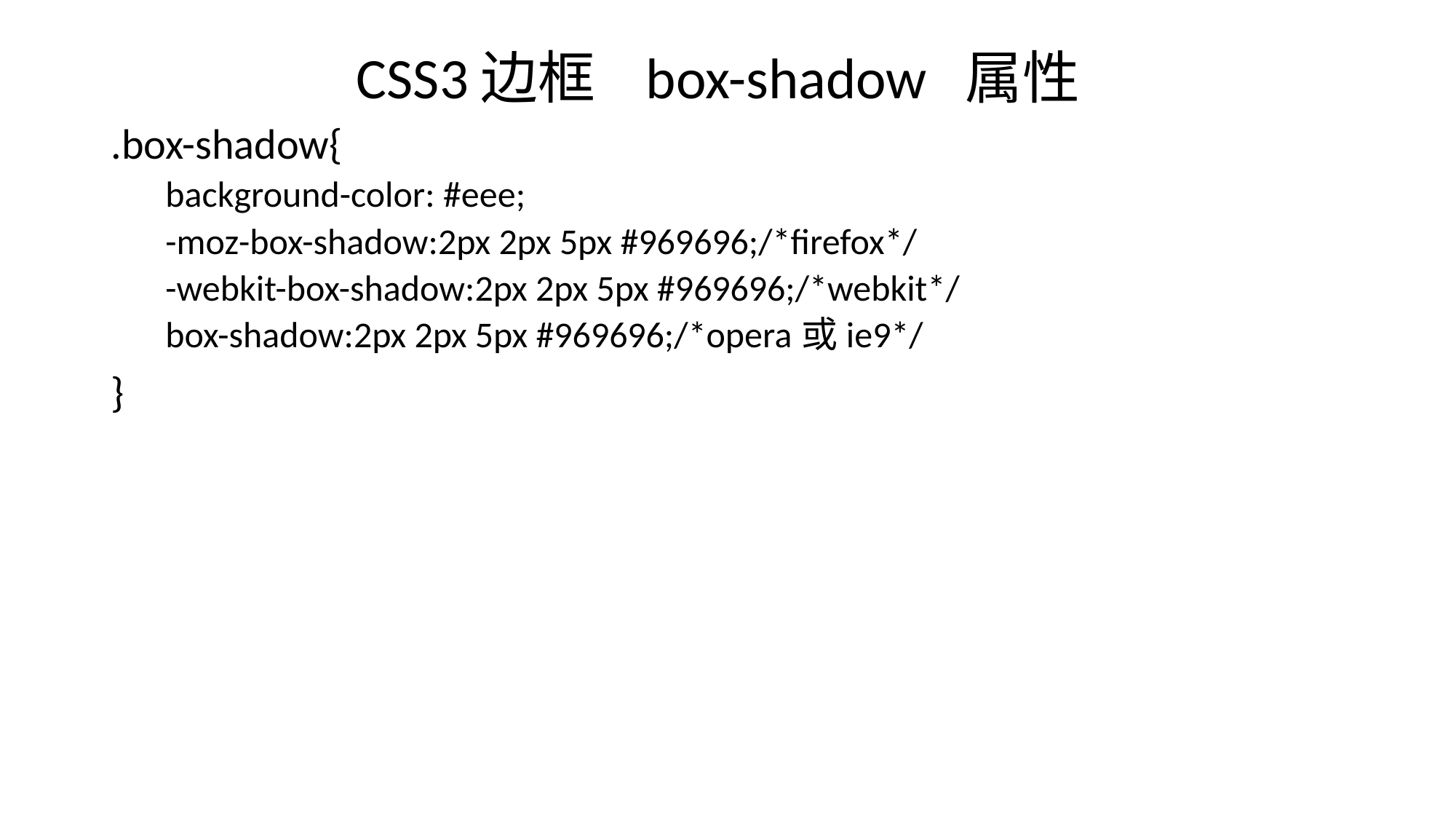

# CSS3边框   box-shadow  属性
.box-shadow{
background-color: #eee;
-moz-box-shadow:2px 2px 5px #969696;/*firefox*/
-webkit-box-shadow:2px 2px 5px #969696;/*webkit*/
box-shadow:2px 2px 5px #969696;/*opera或ie9*/
}